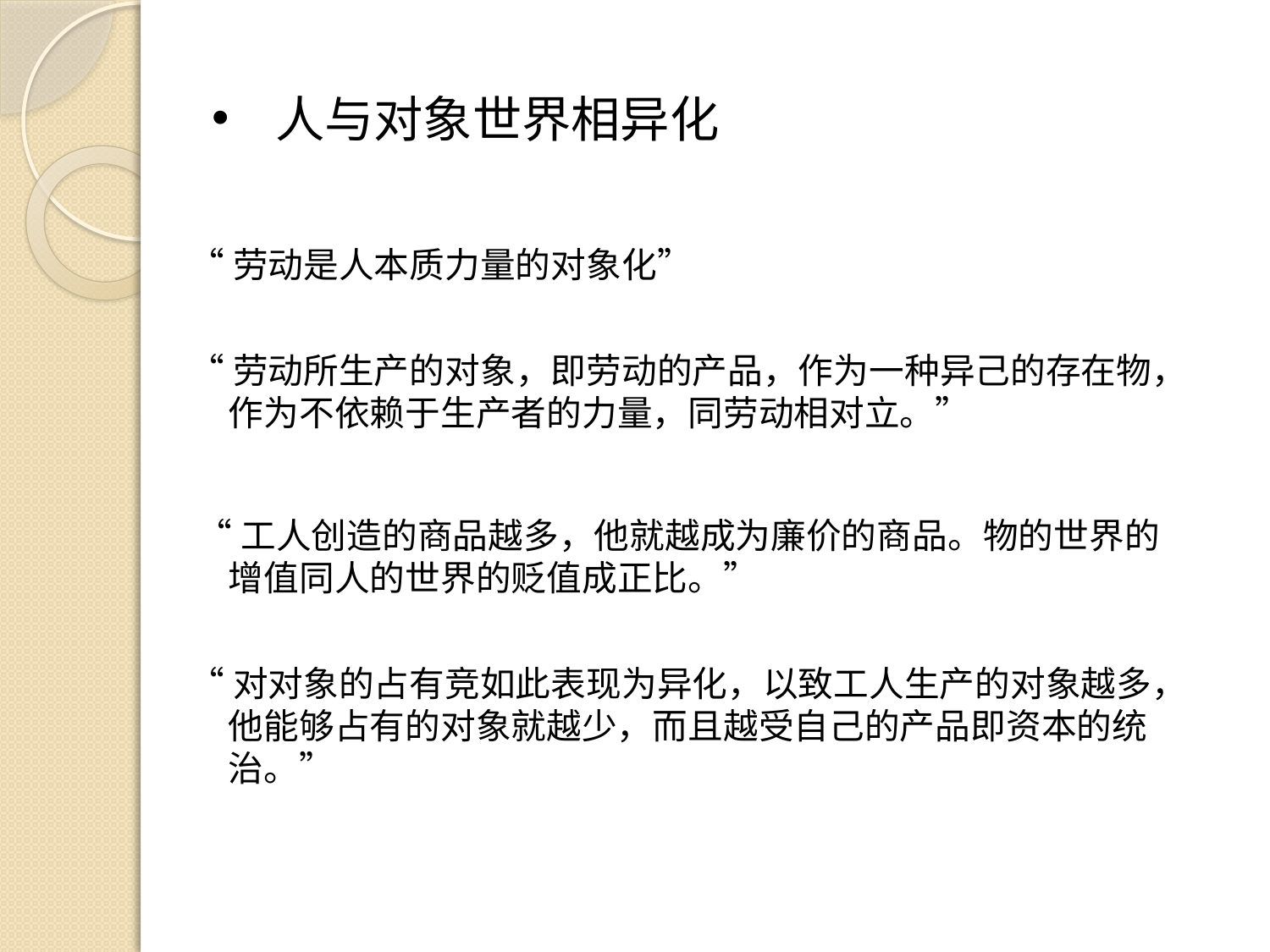

# 人与对象世界相异化
“劳动是人本质力量的对象化”

“劳动所生产的对象，即劳动的产品，作为一种异己的存在物，作为不依赖于生产者的力量，同劳动相对立。”

 “工人创造的商品越多，他就越成为廉价的商品。物的世界的增值同人的世界的贬值成正比。”

“对对象的占有竞如此表现为异化，以致工人生产的对象越多，他能够占有的对象就越少，而且越受自己的产品即资本的统治。”